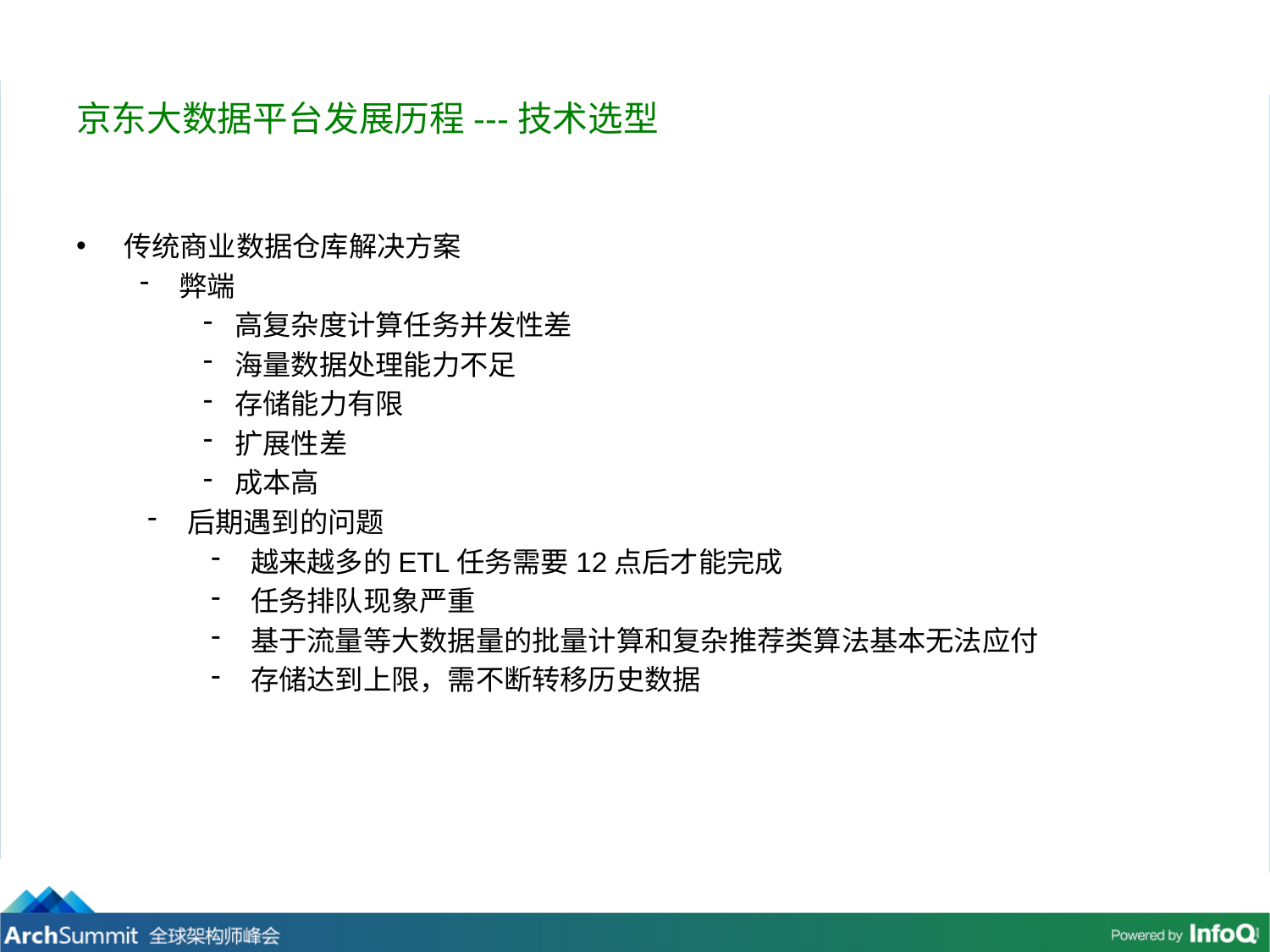

# 京东大数据平台发展历程---技术选型
传统商业数据仓库解决方案
弊端
高复杂度计算任务并发性差
海量数据处理能力不足
存储能力有限
扩展性差
成本高
后期遇到的问题
越来越多的ETL任务需要12点后才能完成
任务排队现象严重
基于流量等大数据量的批量计算和复杂推荐类算法基本无法应付
存储达到上限，需不断转移历史数据